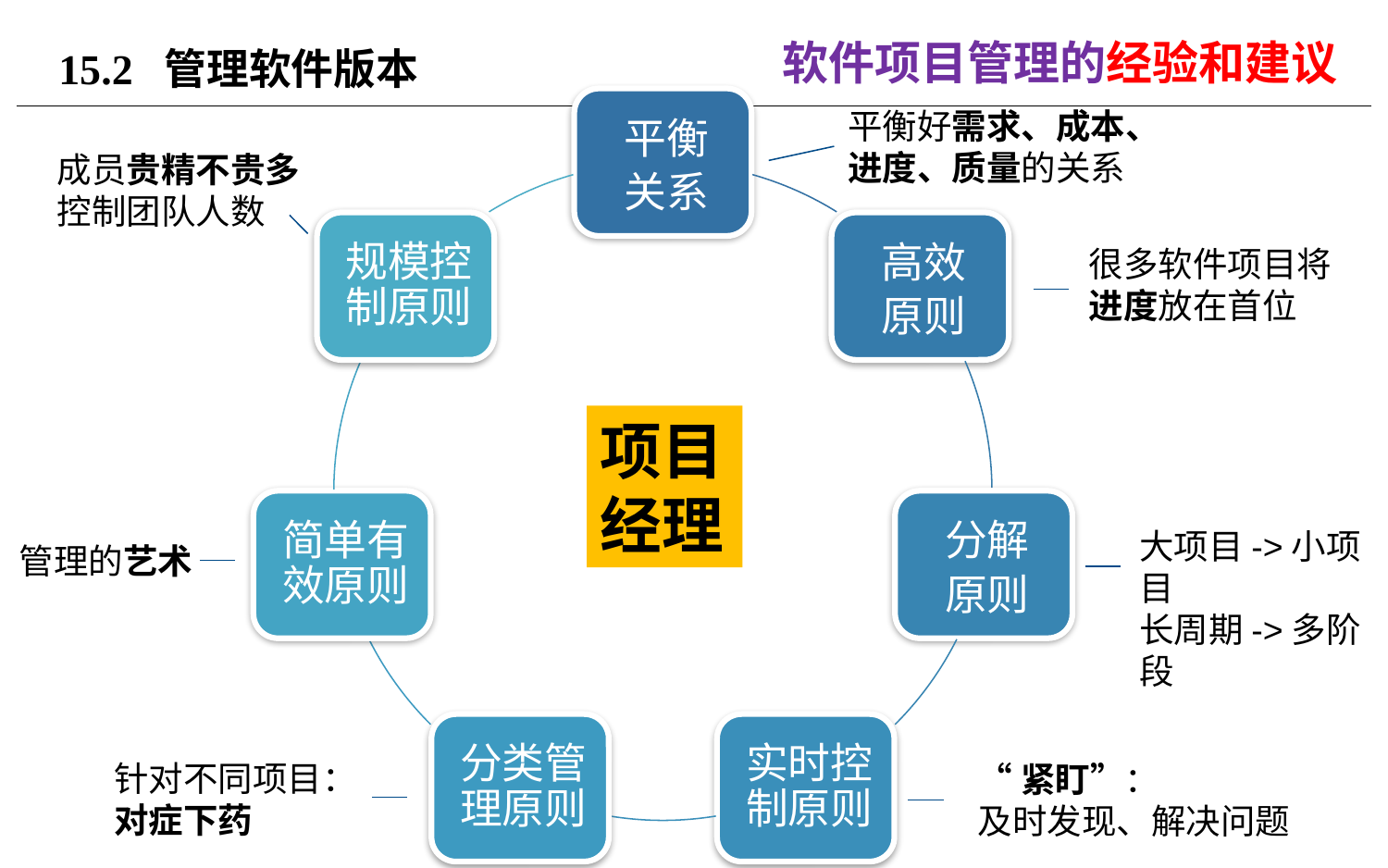

软件项目管理的经验和建议
# 15.2  管理软件版本

平衡好需求、成本、进度、质量的关系
平衡
关系
高效
原则
分解
原则
实时控制原则
分类管理原则
简单有效原则
规模控制原则
成员贵精不贵多
控制团队人数
很多软件项目将进度放在首位
项目经理
大项目->小项目
长周期->多阶段
管理的艺术
针对不同项目：
对症下药
“紧盯”：
及时发现、解决问题